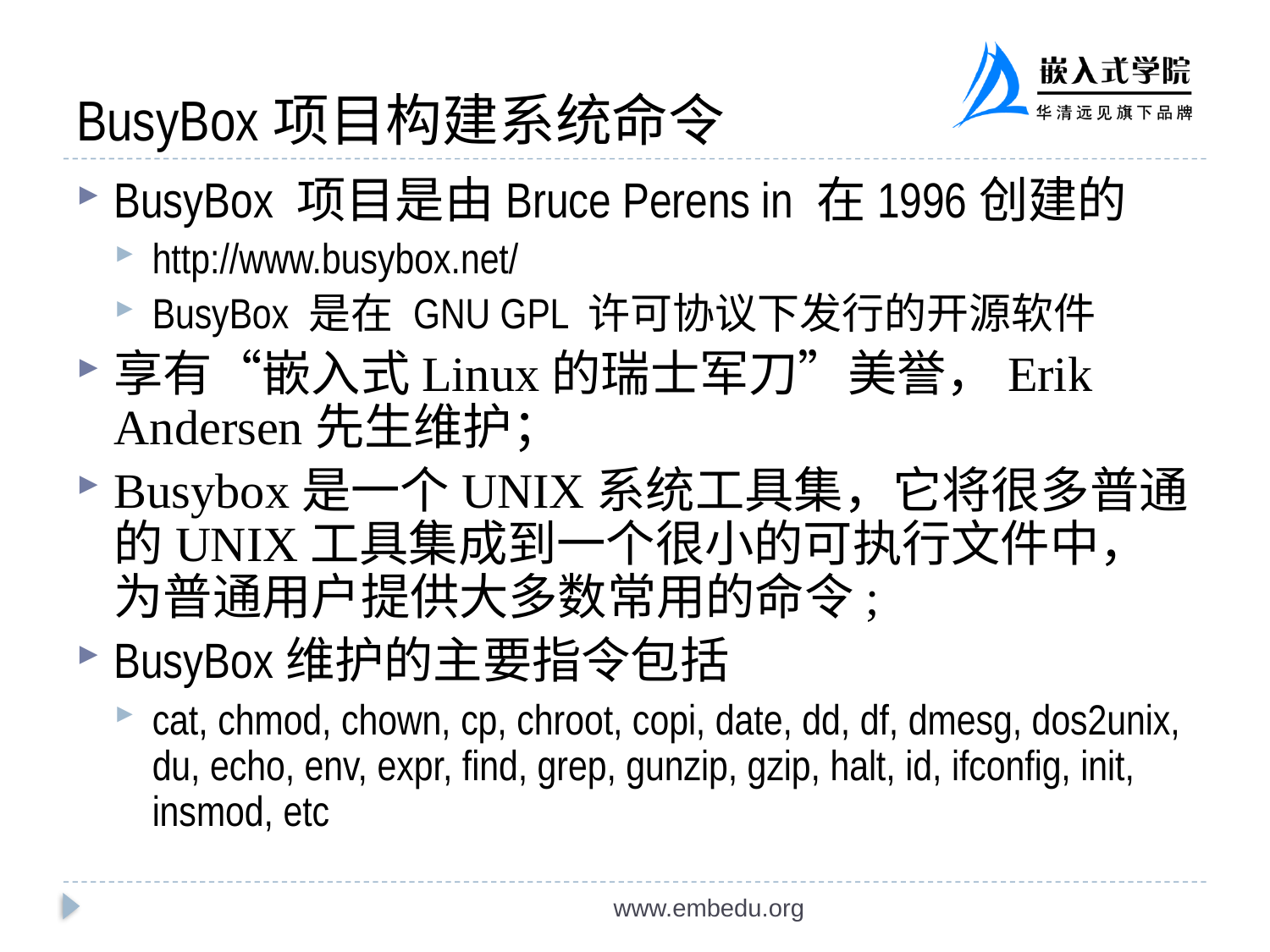

# BusyBox项目构建系统命令
BusyBox 项目是由Bruce Perens in 在1996创建的
http://www.busybox.net/
BusyBox 是在 GNU GPL 许可协议下发行的开源软件
享有“嵌入式Linux的瑞士军刀”美誉，Erik Andersen先生维护；
Busybox是一个UNIX系统工具集，它将很多普通的UNIX工具集成到一个很小的可执行文件中，为普通用户提供大多数常用的命令;
BusyBox维护的主要指令包括
cat, chmod, chown, cp, chroot, copi, date, dd, df, dmesg, dos2unix, du, echo, env, expr, find, grep, gunzip, gzip, halt, id, ifconfig, init, insmod, etc

www.embedu.org